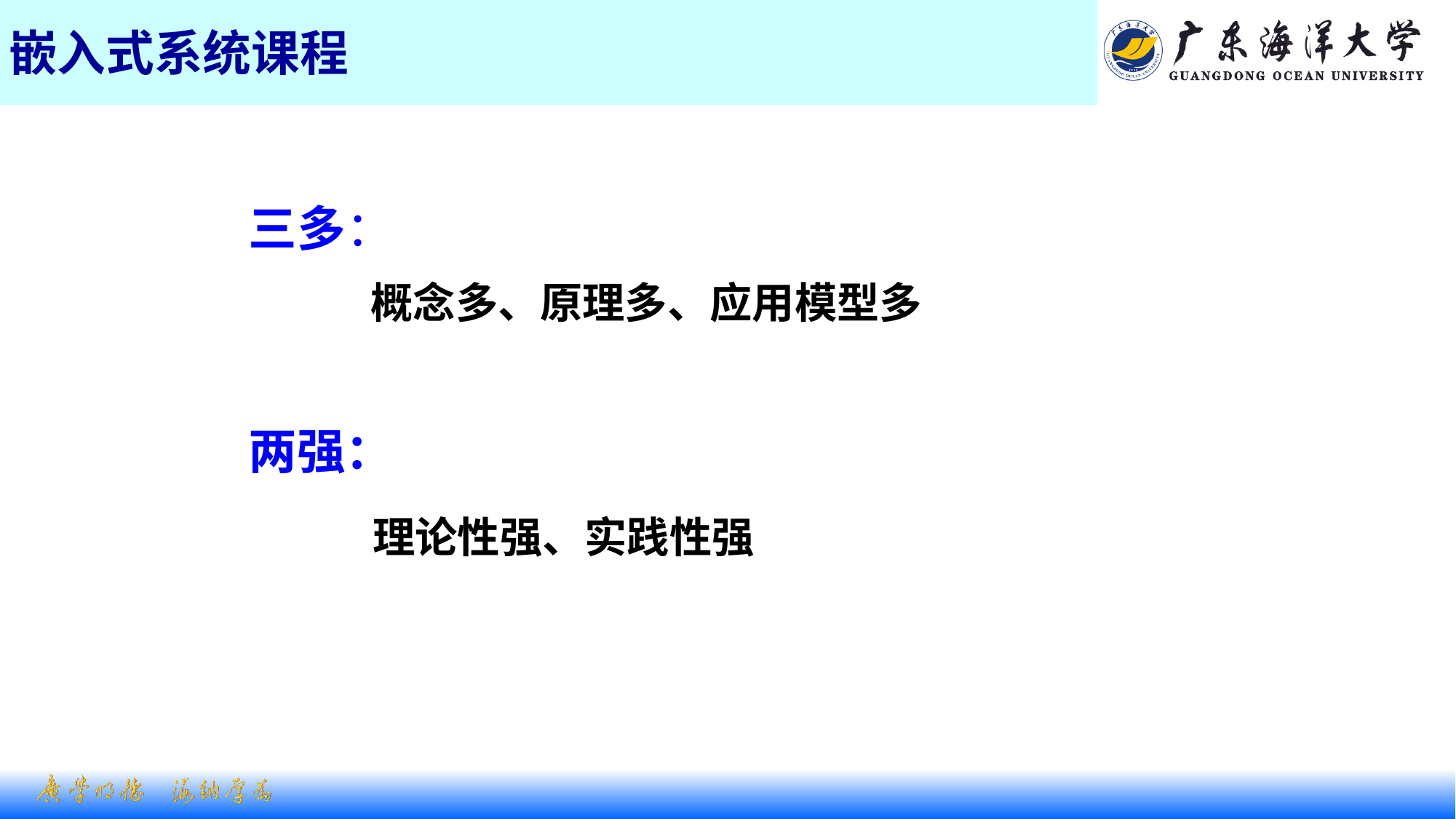

# 嵌入式系统课程

三多：
概念多、原理多、应用模型多
两强：
理论性强、实践性强
13